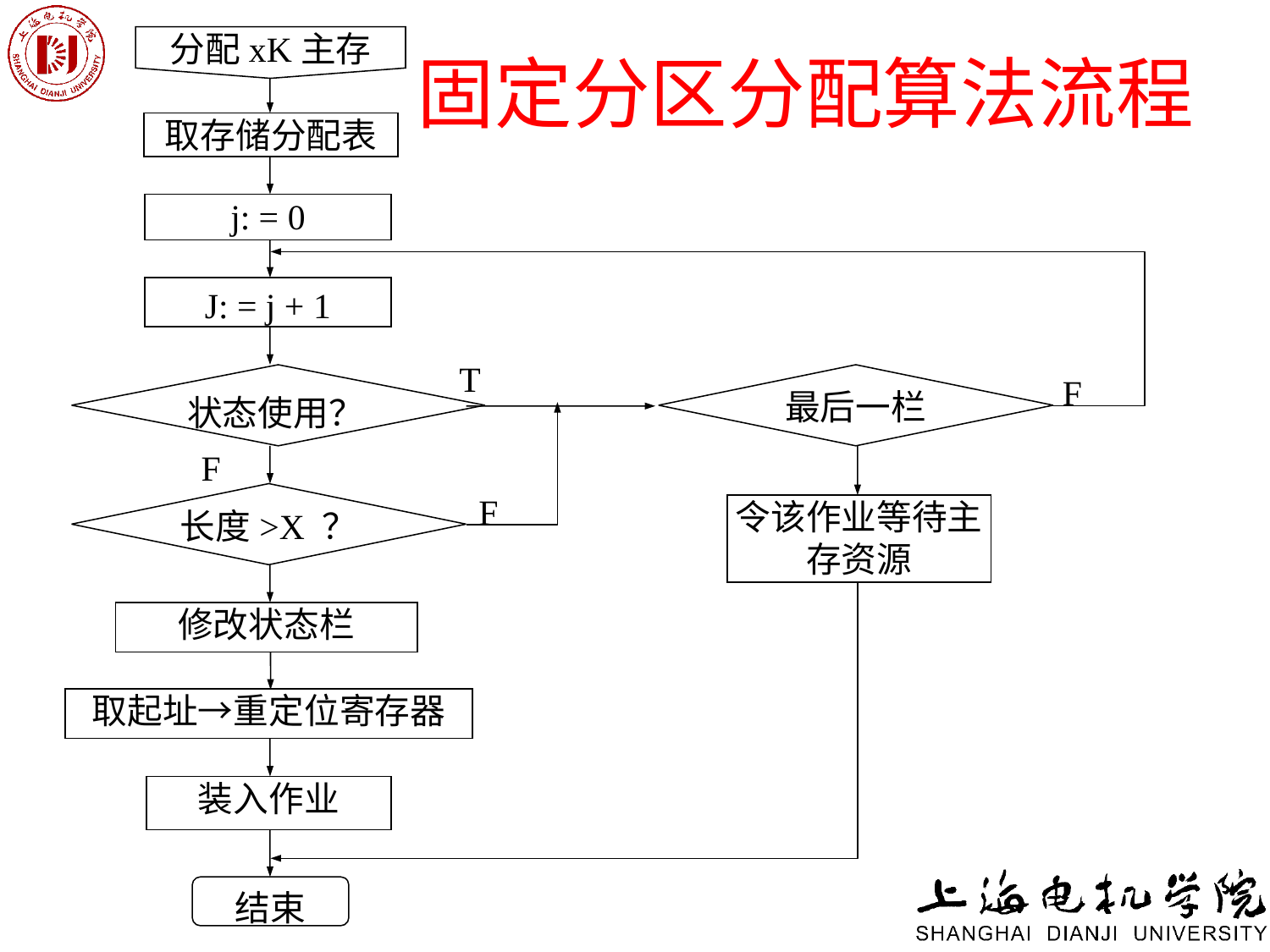

分配xK主存

取存储分配表

j: = 0

J: = j + 1

T
状态使用？
最后一栏
F

F

长度>X ？
F
令该作业等待主存资源

修改状态栏

取起址→重定位寄存器

装入作业

结束
# 固定分区分配算法流程